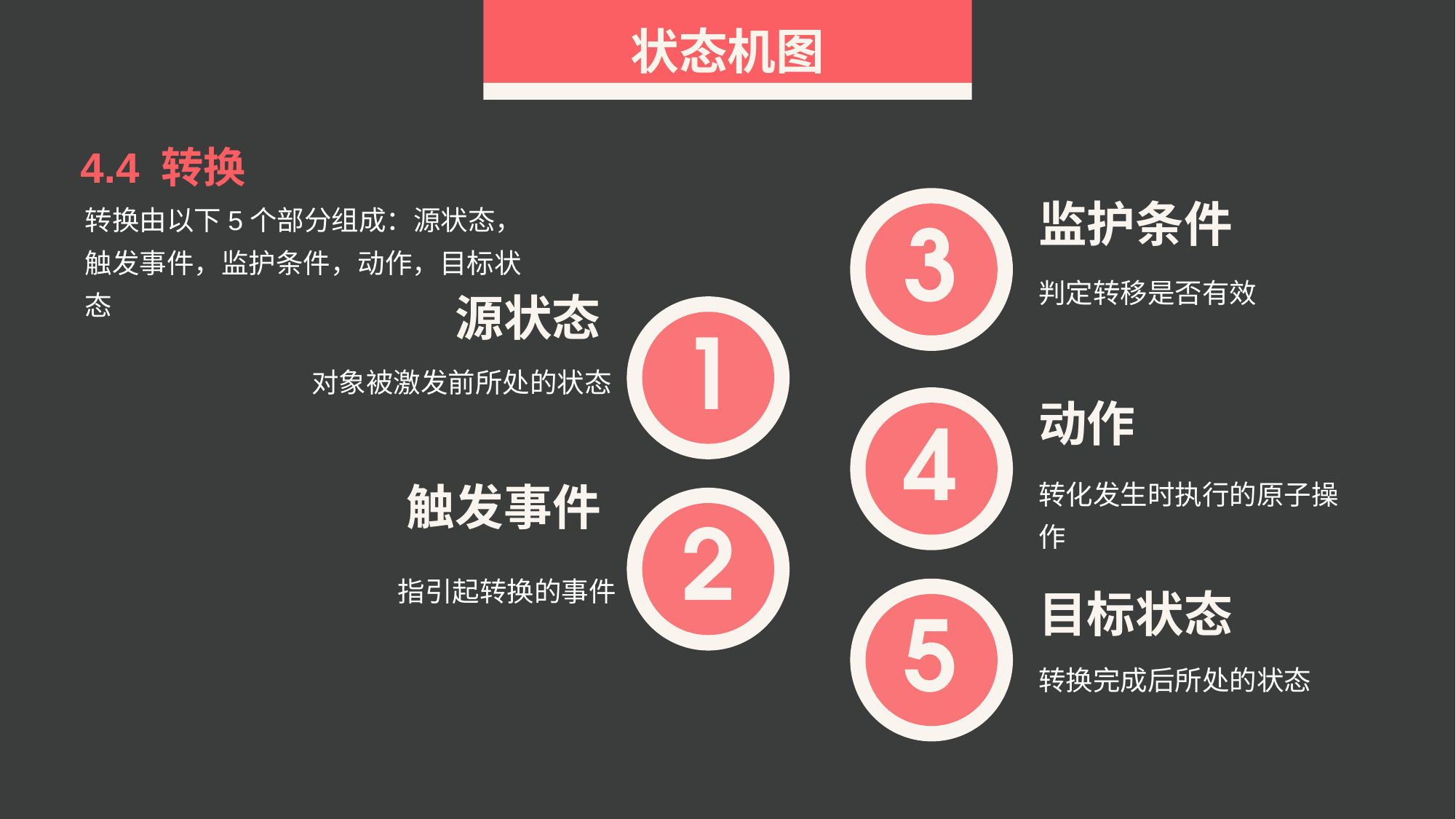

状态机图
4.4 转换
转换由以下5个部分组成：源状态，触发事件，监护条件，动作，目标状态

3
监护条件
判定转移是否有效
源状态

1
对象被激发前所处的状态

4
动作
转化发生时执行的原子操作
触发事件

2
指引起转换的事件
目标状态

5
转换完成后所处的状态